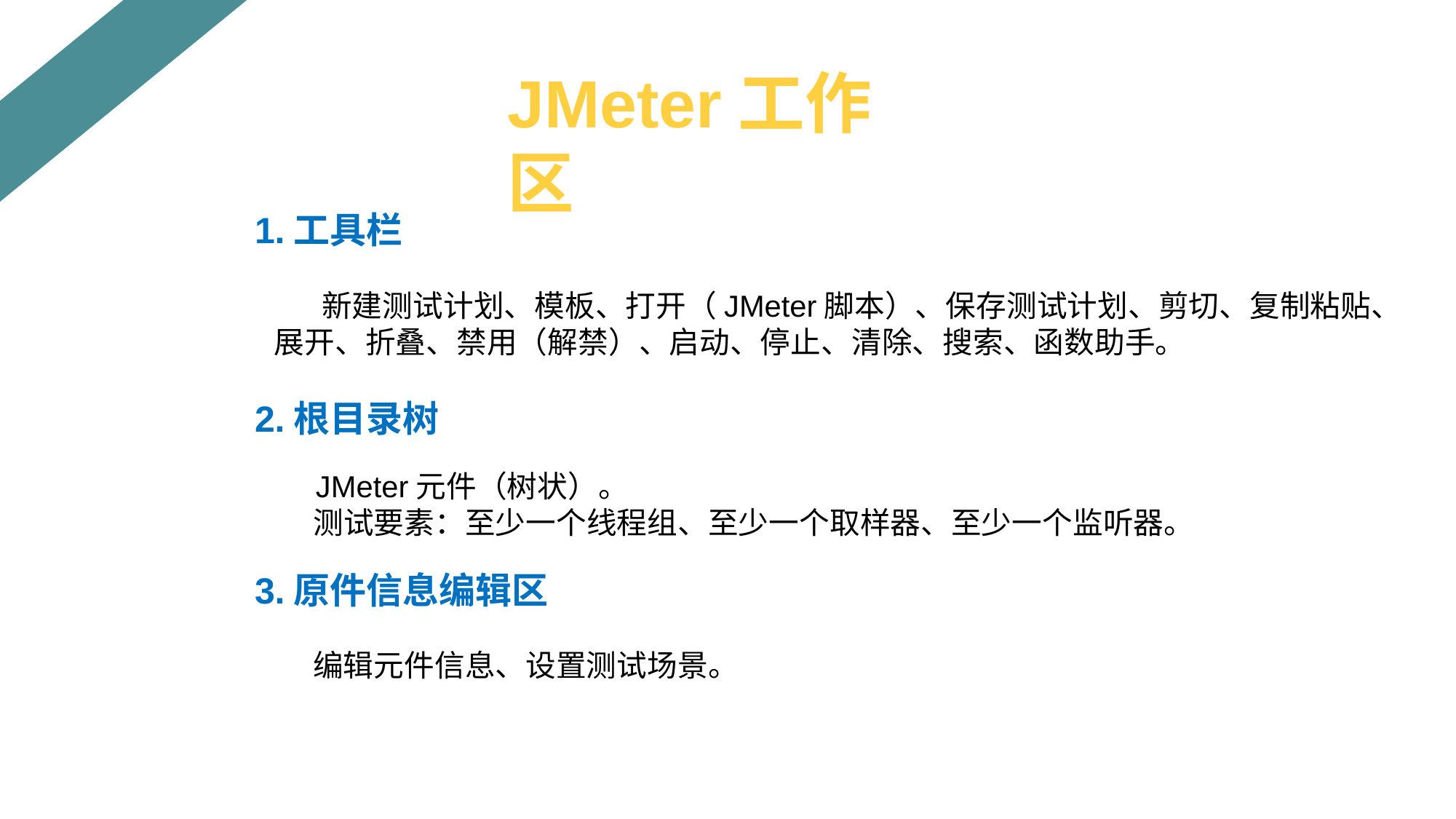

JMeter工作区
1.工具栏
      新建测试计划、模板、打开（JMeter脚本）、保存测试计划、剪切、复制粘贴、
展开、折叠、禁用（解禁）、启动、停止、清除、搜索、函数助手。
2.根目录树
      JMeter元件（树状）。
      测试要素：至少一个线程组、至少一个取样器、至少一个监听器。
3.原件信息编辑区
      编辑元件信息、设置测试场景。